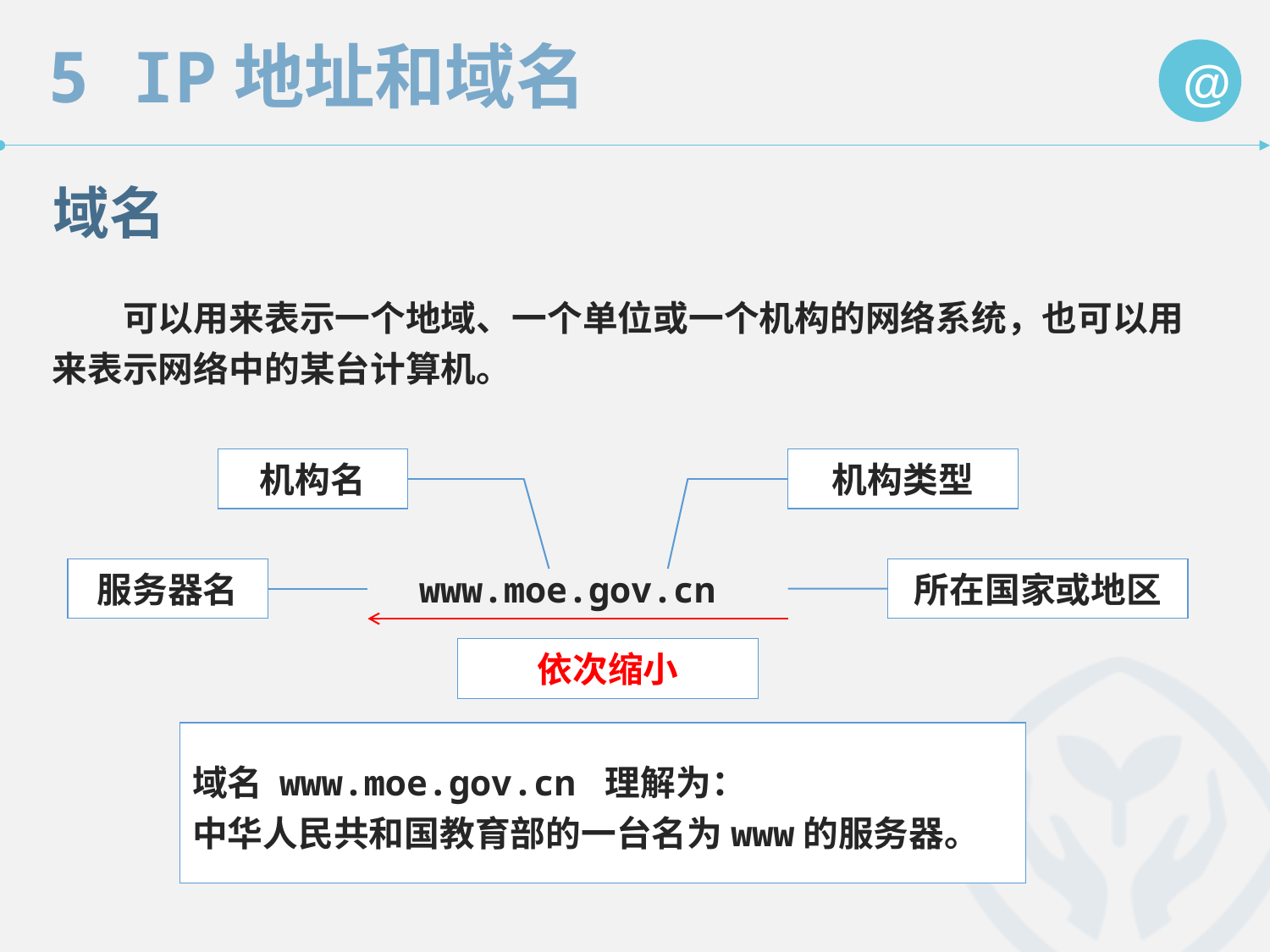

域名
　　可以用来表示一个地域、一个单位或一个机构的网络系统，也可以用来表示网络中的某台计算机。
机构名
机构类型
www.moe.gov.cn
服务器名
所在国家或地区
依次缩小
域名 www.moe.gov.cn 理解为：
中华人民共和国教育部的一台名为www的服务器。